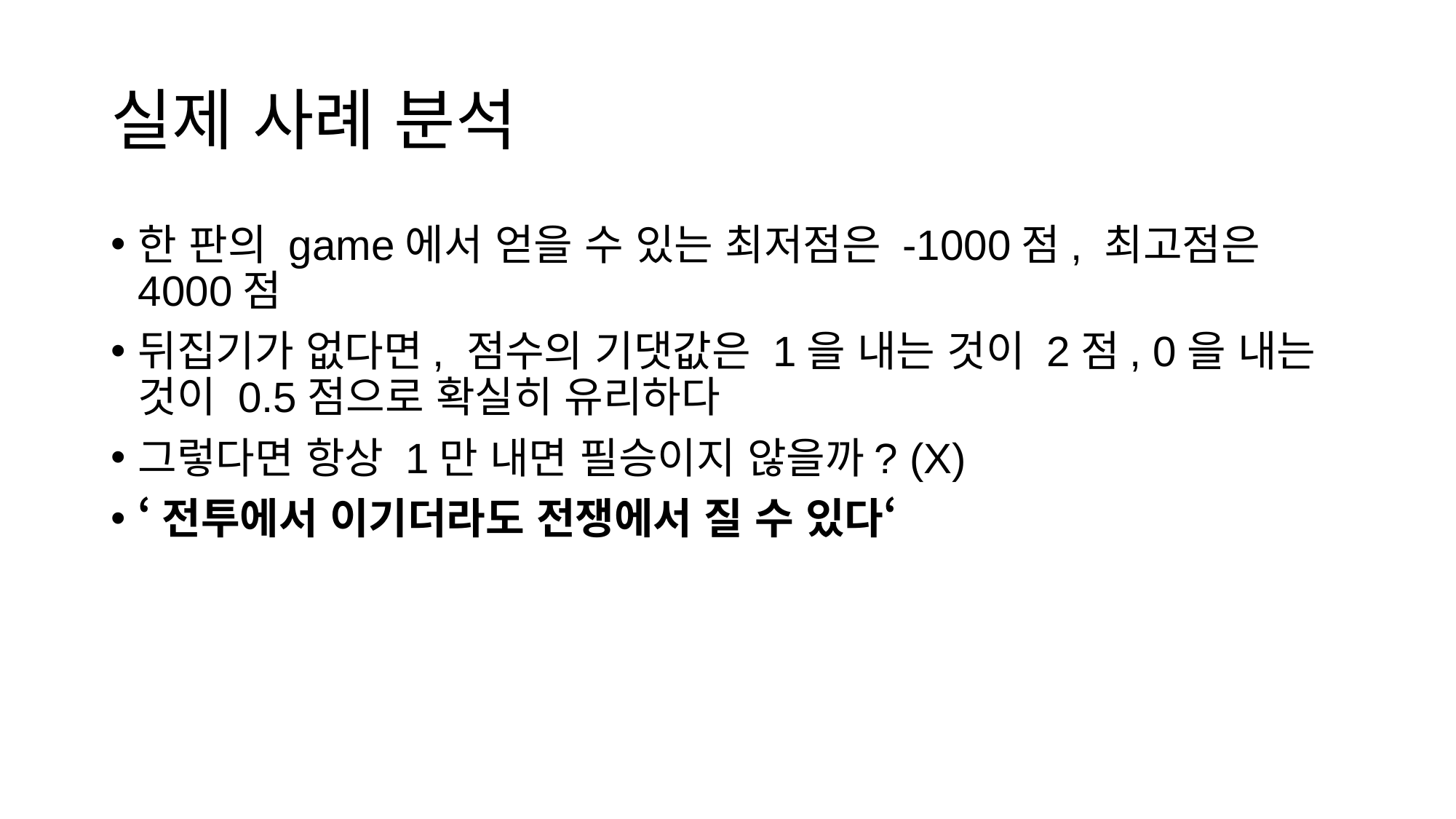

# 실제 사례 분석
한 판의 game에서 얻을 수 있는 최저점은 -1000점, 최고점은 4000점
뒤집기가 없다면, 점수의 기댓값은 1을 내는 것이 2점, 0을 내는 것이 0.5점으로 확실히 유리하다
그렇다면 항상 1만 내면 필승이지 않을까? (X)
‘전투에서 이기더라도 전쟁에서 질 수 있다‘